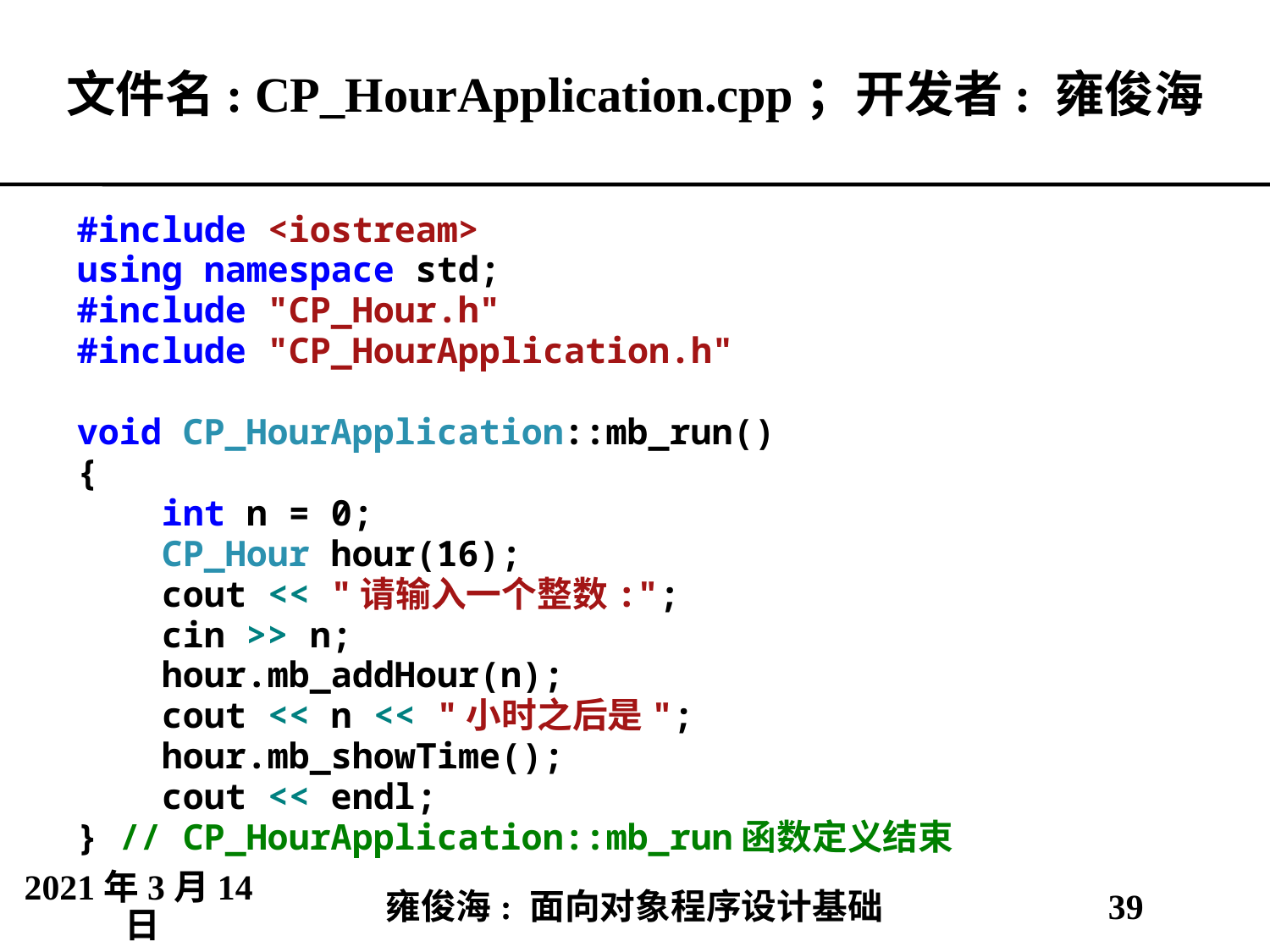

# 文件名: CP_HourApplication.cpp；开发者: 雍俊海

#include <iostream>
using namespace std;
#include "CP_Hour.h"
#include "CP_HourApplication.h"

void CP_HourApplication::mb_run()
{
    int n = 0;
    CP_Hour hour(16);
    cout << "请输入一个整数:";
    cin >> n;
    hour.mb_addHour(n);
    cout << n << "小时之后是";
    hour.mb_showTime();
    cout << endl;
} // CP_HourApplication::mb_run函数定义结束
2021年3月14日
雍俊海: 面向对象程序设计基础
39